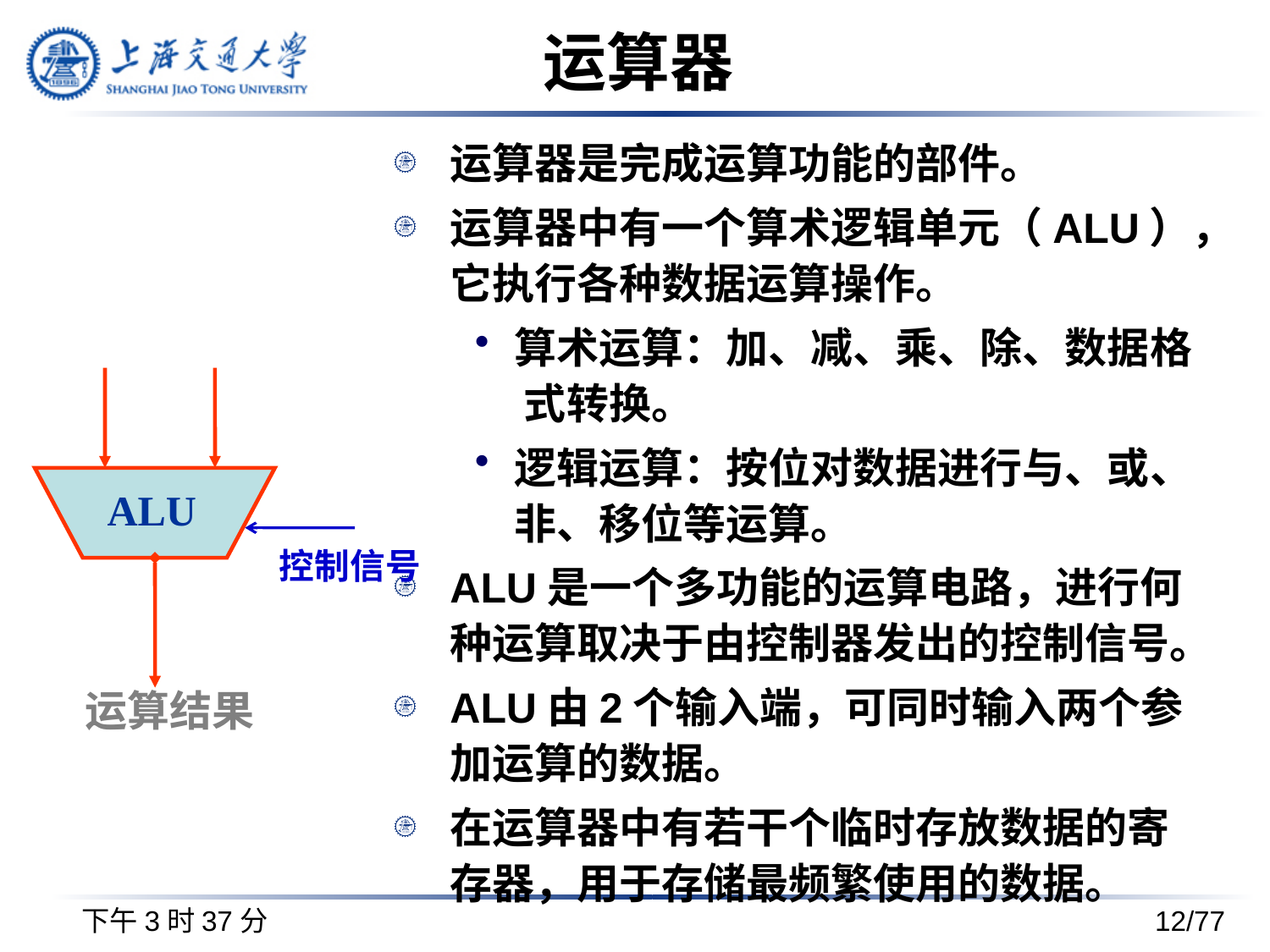

# 运算器
运算器是完成运算功能的部件。
运算器中有一个算术逻辑单元（ALU），它执行各种数据运算操作。
算术运算：加、减、乘、除、数据格   式转换。
逻辑运算：按位对数据进行与、或、非、移位等运算。
ALU是一个多功能的运算电路，进行何种运算取决于由控制器发出的控制信号。
ALU由2个输入端，可同时输入两个参加运算的数据。
在运算器中有若干个临时存放数据的寄存器，用于存储最频繁使用的数据。

ALU

控制信号

运算结果
下午3时37分
12/77